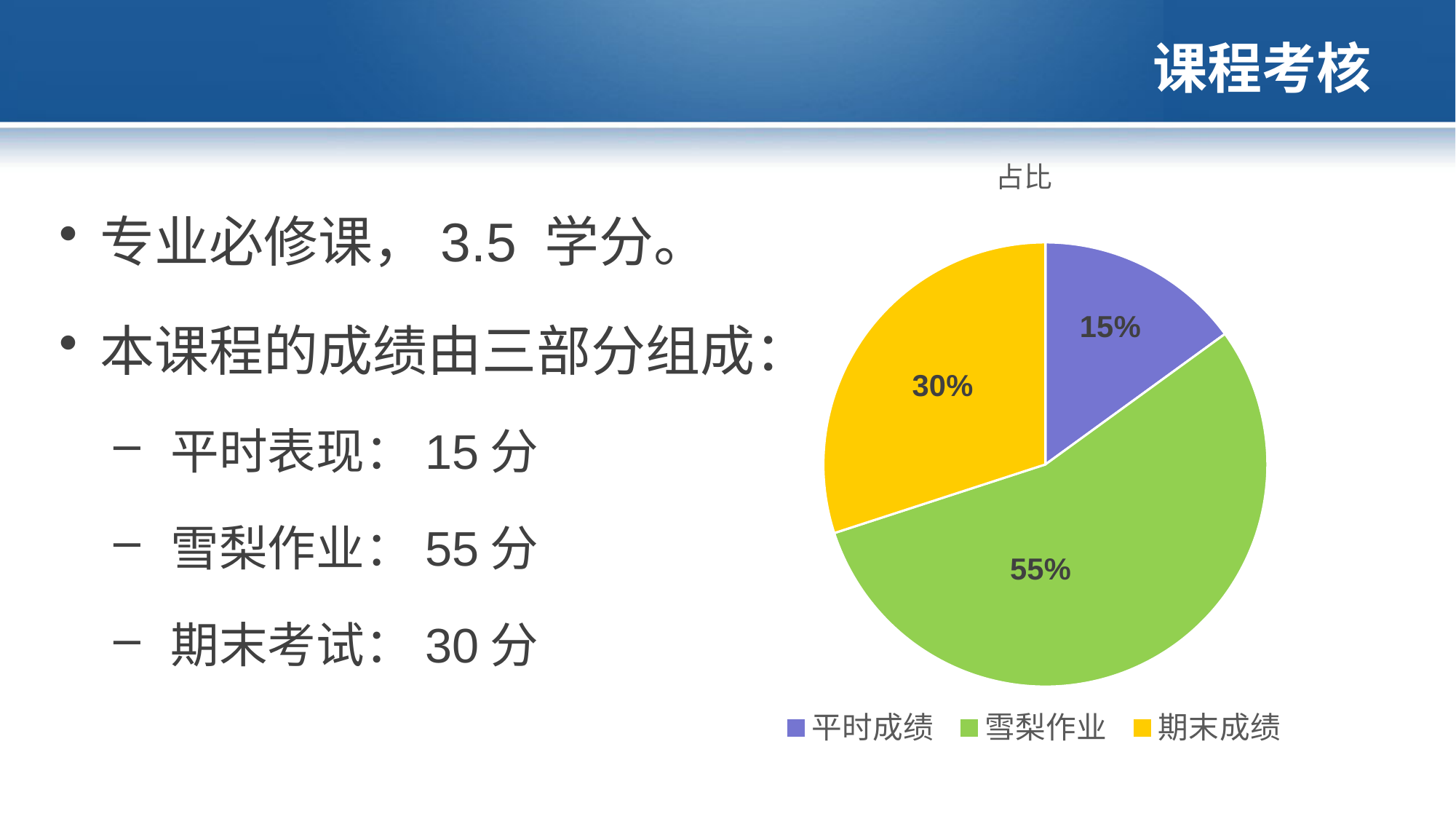

# 课程考核

### Chart:

| Category | 占比 |
|---|---|
| 平时成绩 | 0.15 |
| 雪梨作业 | 0.55 |
| 期末成绩 | 0.3 |
专业必修课，3.5 学分。
本课程的成绩由三部分组成：
 平时表现：15分
 雪梨作业：55分
 期末考试：30分